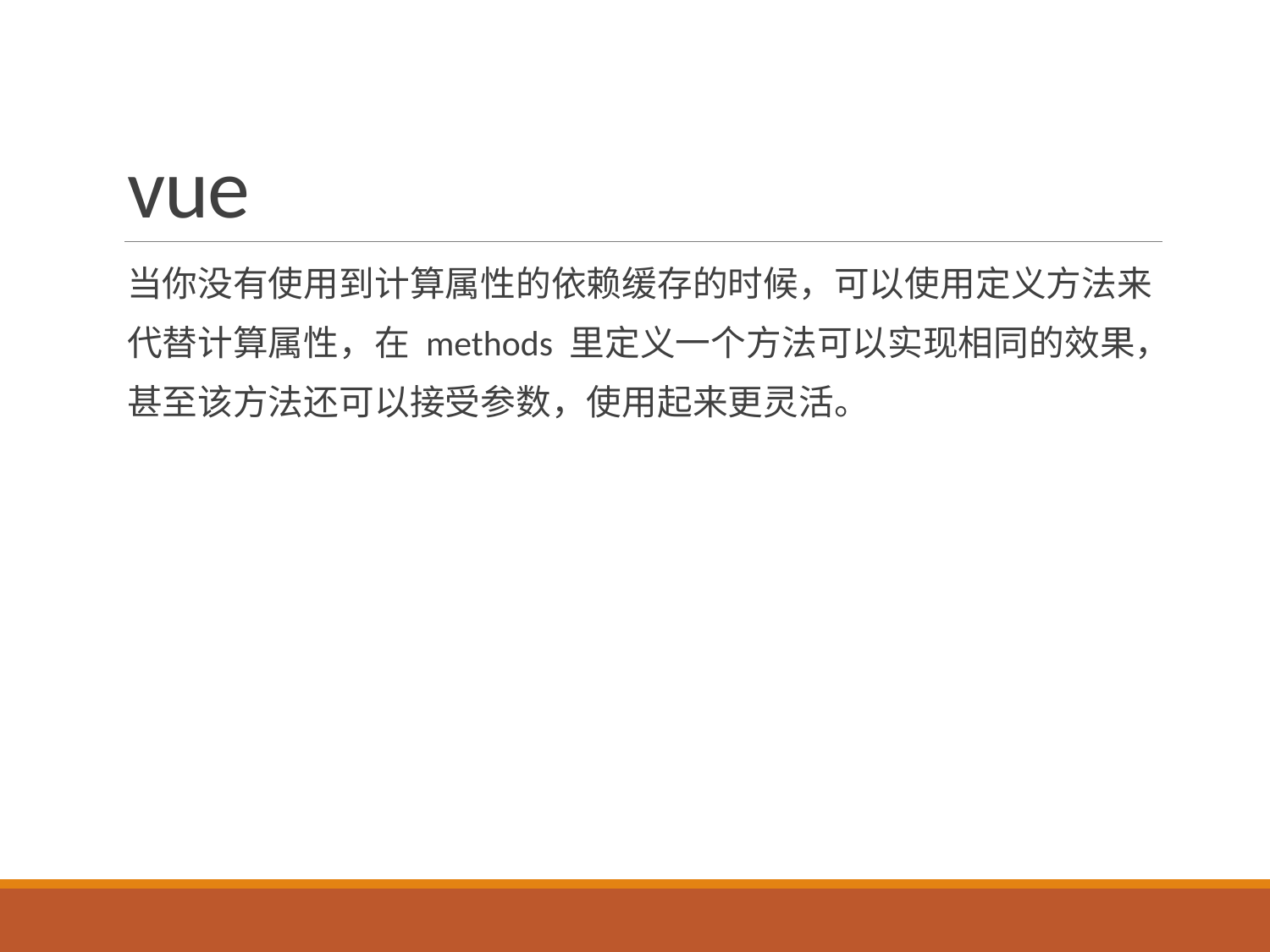

# vue
当你没有使用到计算属性的依赖缓存的时候，可以使用定义方法来代替计算属性，在 methods 里定义一个方法可以实现相同的效果，甚至该方法还可以接受参数，使用起来更灵活。